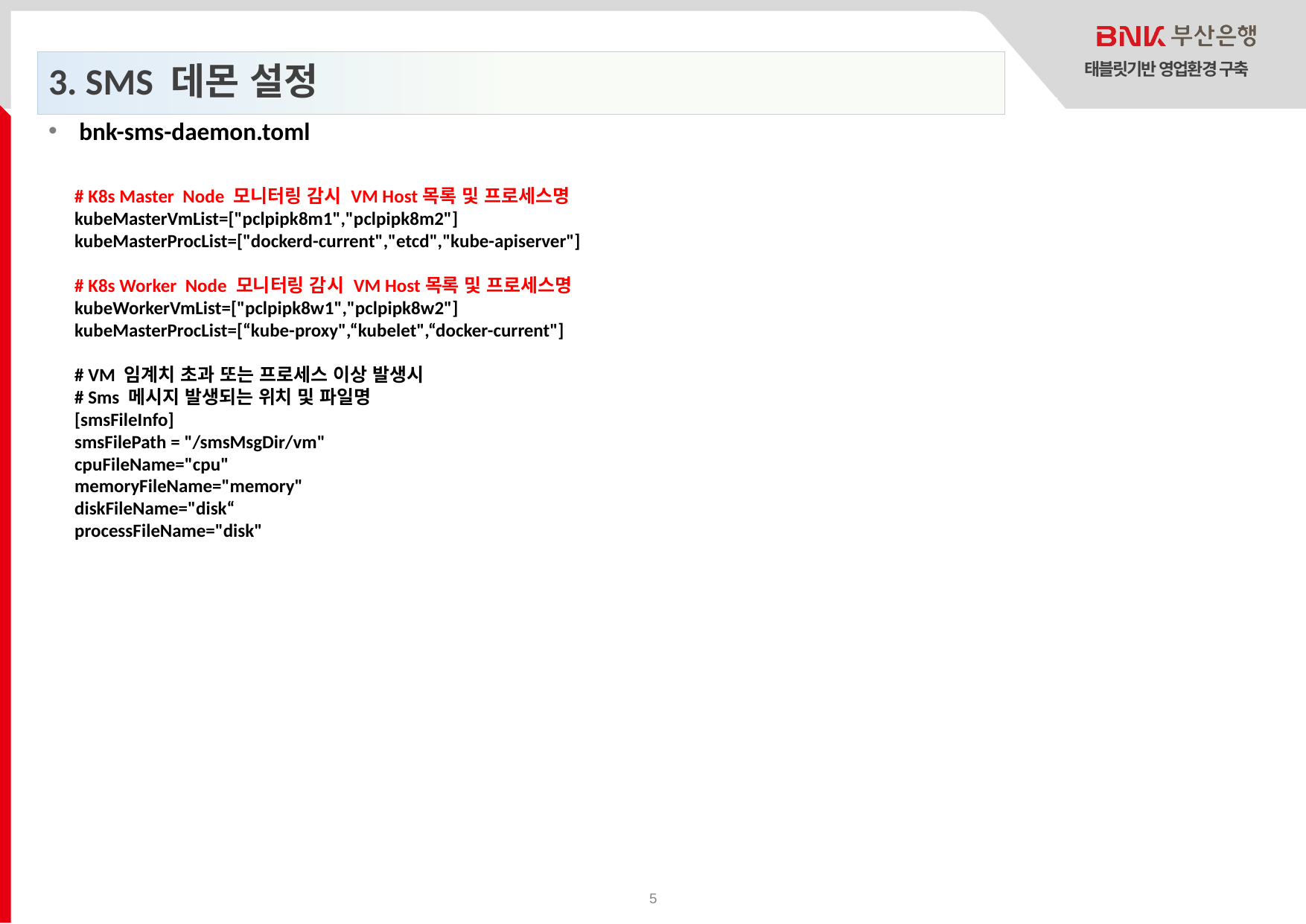

# 3. SMS 데몬 설정
태블릿기반 영업환경 구축
bnk-sms-daemon.toml

# K8s Master  Node 모니터링 감시 VM Host목록 및 프로세스명
kubeMasterVmList=["pclpipk8m1","pclpipk8m2"]
kubeMasterProcList=["dockerd-current","etcd","kube-apiserver"]

# K8s Worker  Node 모니터링 감시 VM Host목록 및 프로세스명
kubeWorkerVmList=["pclpipk8w1","pclpipk8w2"]
kubeMasterProcList=[“kube-proxy",“kubelet",“docker-current"]

# VM 임계치 초과 또는 프로세스 이상 발생시
# Sms 메시지 발생되는 위치 및 파일명
[smsFileInfo]
smsFilePath = "/smsMsgDir/vm"
cpuFileName="cpu"
memoryFileName="memory"
diskFileName="disk“
processFileName="disk"